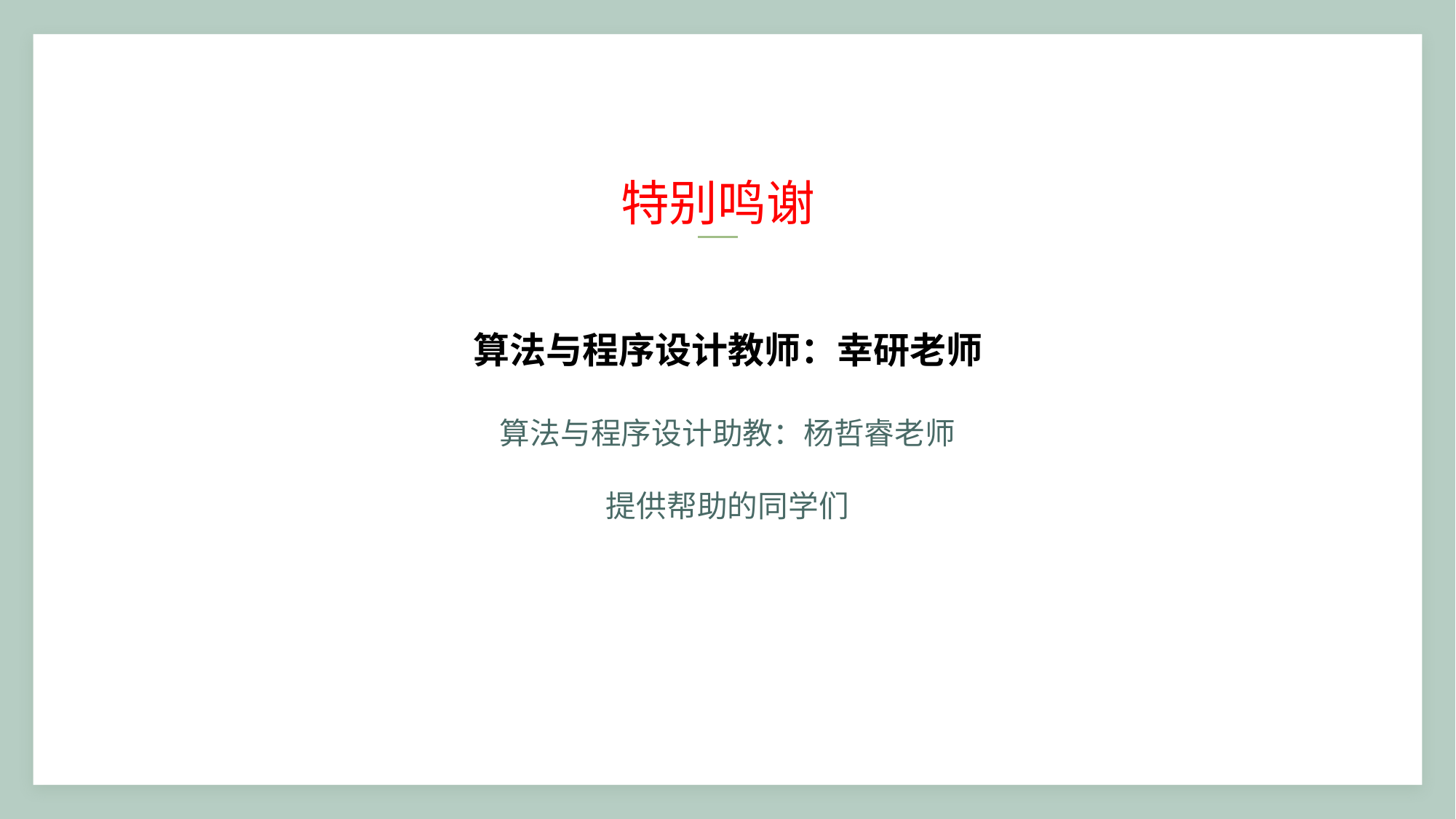

特别鸣谢
算法与程序设计教师：幸研老师

算法与程序设计助教：杨哲睿老师

提供帮助的同学们